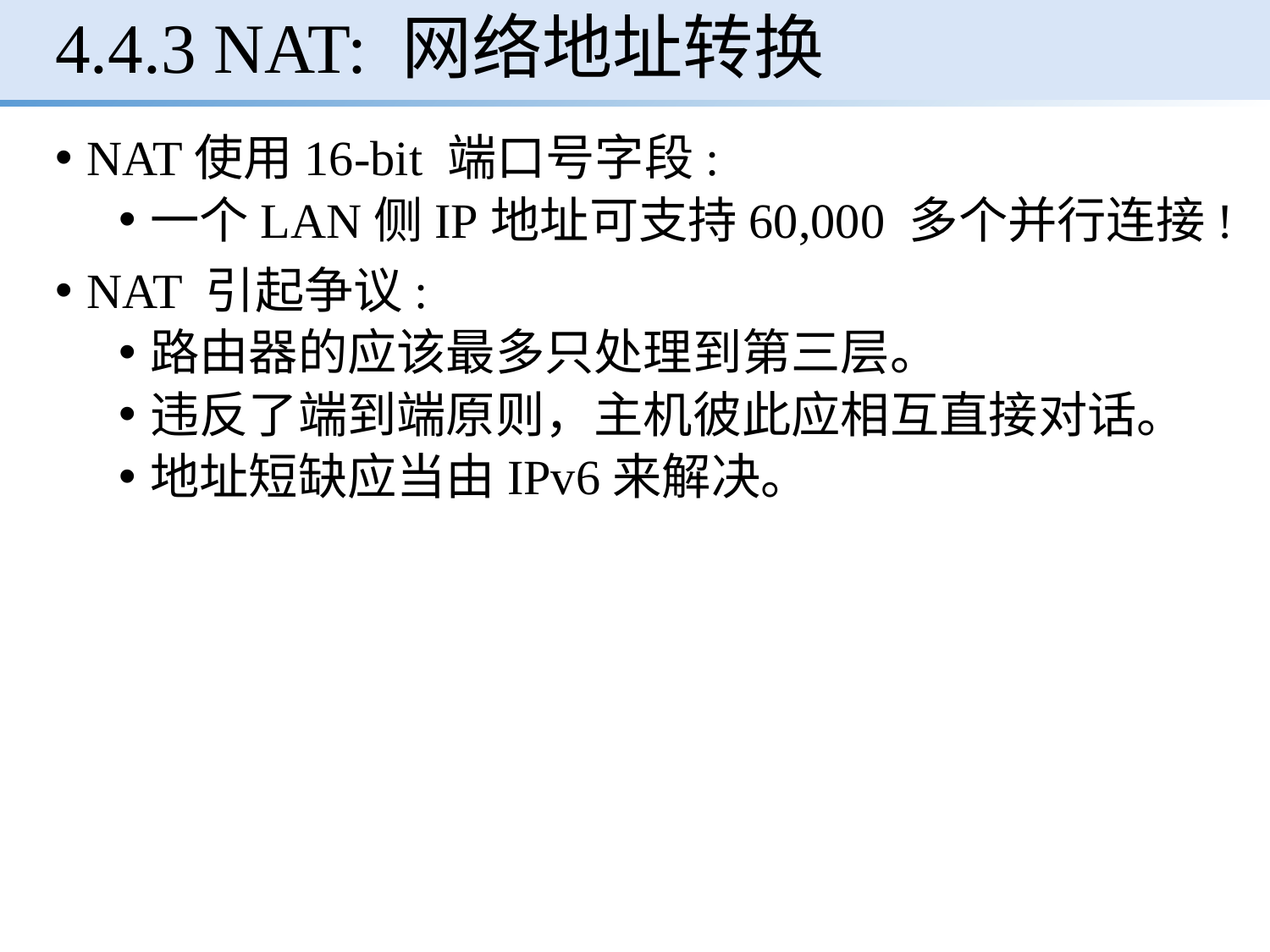

# 4.4.3 NAT: 网络地址转换
NAT使用16-bit 端口号字段:
一个LAN侧IP地址可支持60,000 多个并行连接!
NAT 引起争议:
路由器的应该最多只处理到第三层。
违反了端到端原则，主机彼此应相互直接对话。
地址短缺应当由IPv6来解决。